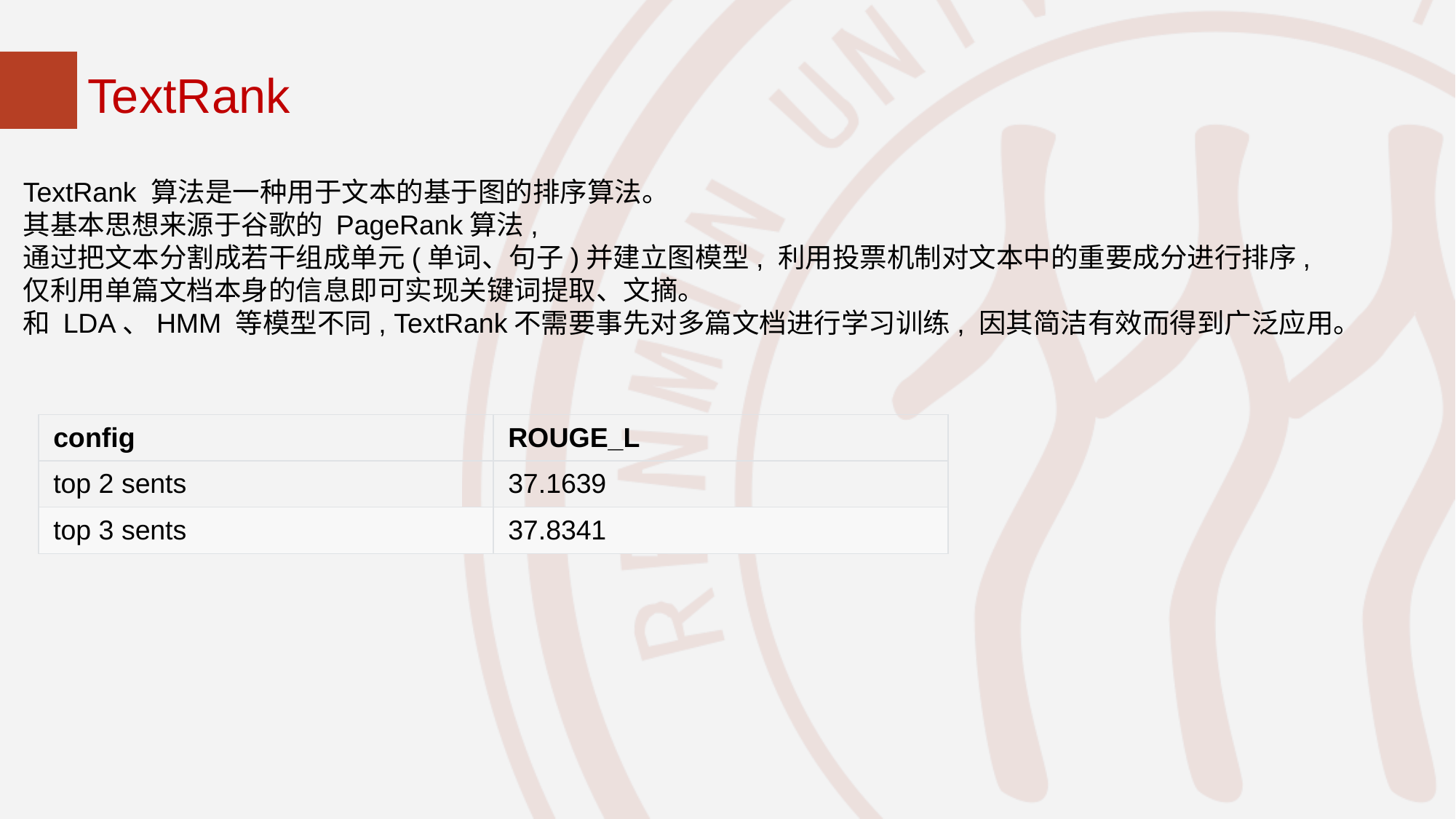

TextRank
TextRank 算法是一种用于文本的基于图的排序算法。
其基本思想来源于谷歌的 PageRank算法,
通过把文本分割成若干组成单元(单词、句子)并建立图模型, 利用投票机制对文本中的重要成分进行排序,
仅利用单篇文档本身的信息即可实现关键词提取、文摘。
和 LDA、HMM 等模型不同, TextRank不需要事先对多篇文档进行学习训练, 因其简洁有效而得到广泛应用。

| config | ROUGE\_L |
| --- | --- |
| top 2 sents | 37.1639 |
| top 3 sents | 37.8341 |